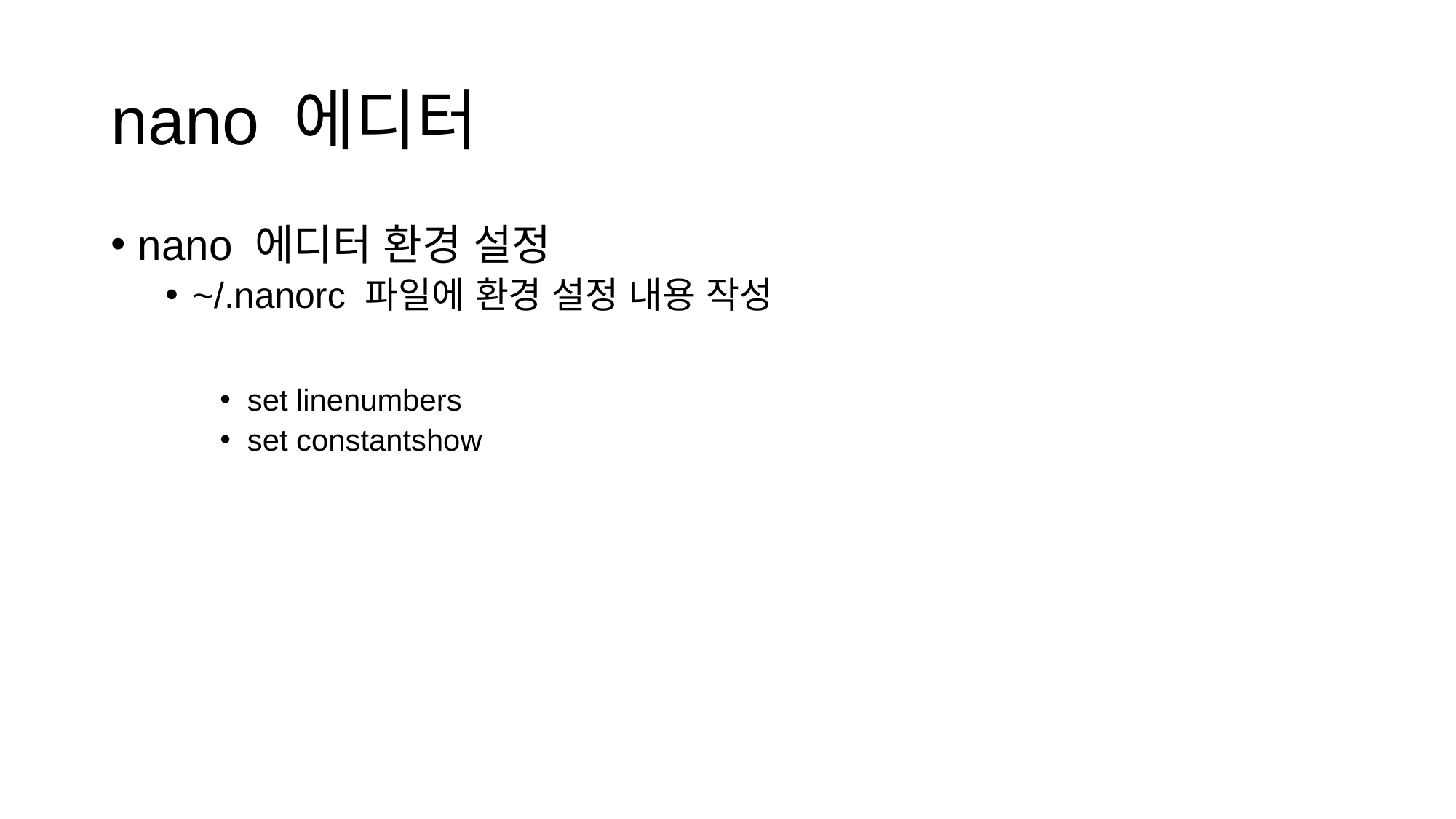

# nano 에디터
nano 에디터 환경 설정
~/.nanorc 파일에 환경 설정 내용 작성

set linenumbers
set constantshow